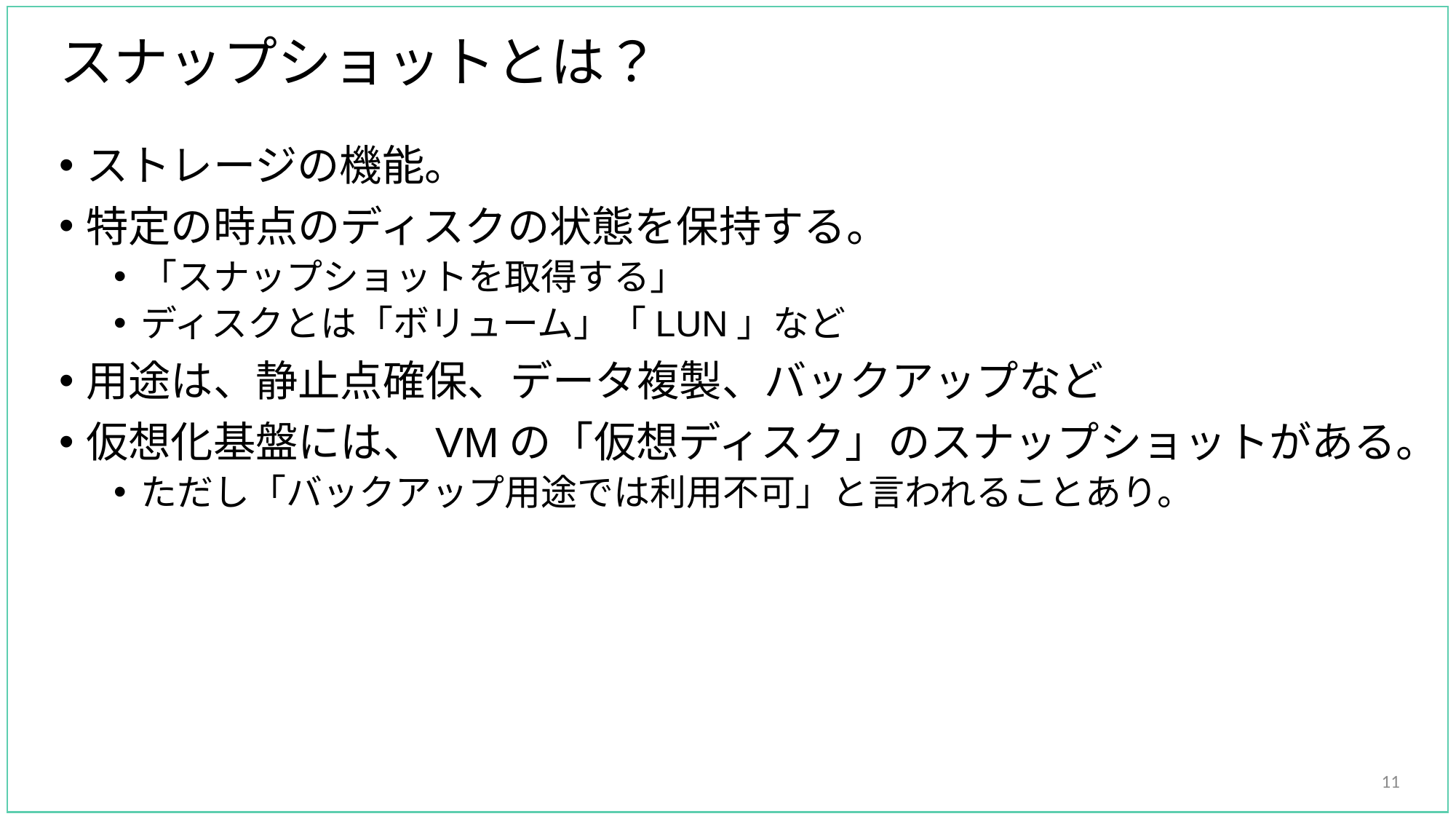

# スナップショットとは？
ストレージの機能。
特定の時点のディスクの状態を保持する。
「スナップショットを取得する」
ディスクとは「ボリューム」「LUN」など
用途は、静止点確保、データ複製、バックアップなど
仮想化基盤には、VMの「仮想ディスク」のスナップショットがある。
ただし「バックアップ用途では利用不可」と言われることあり。
11